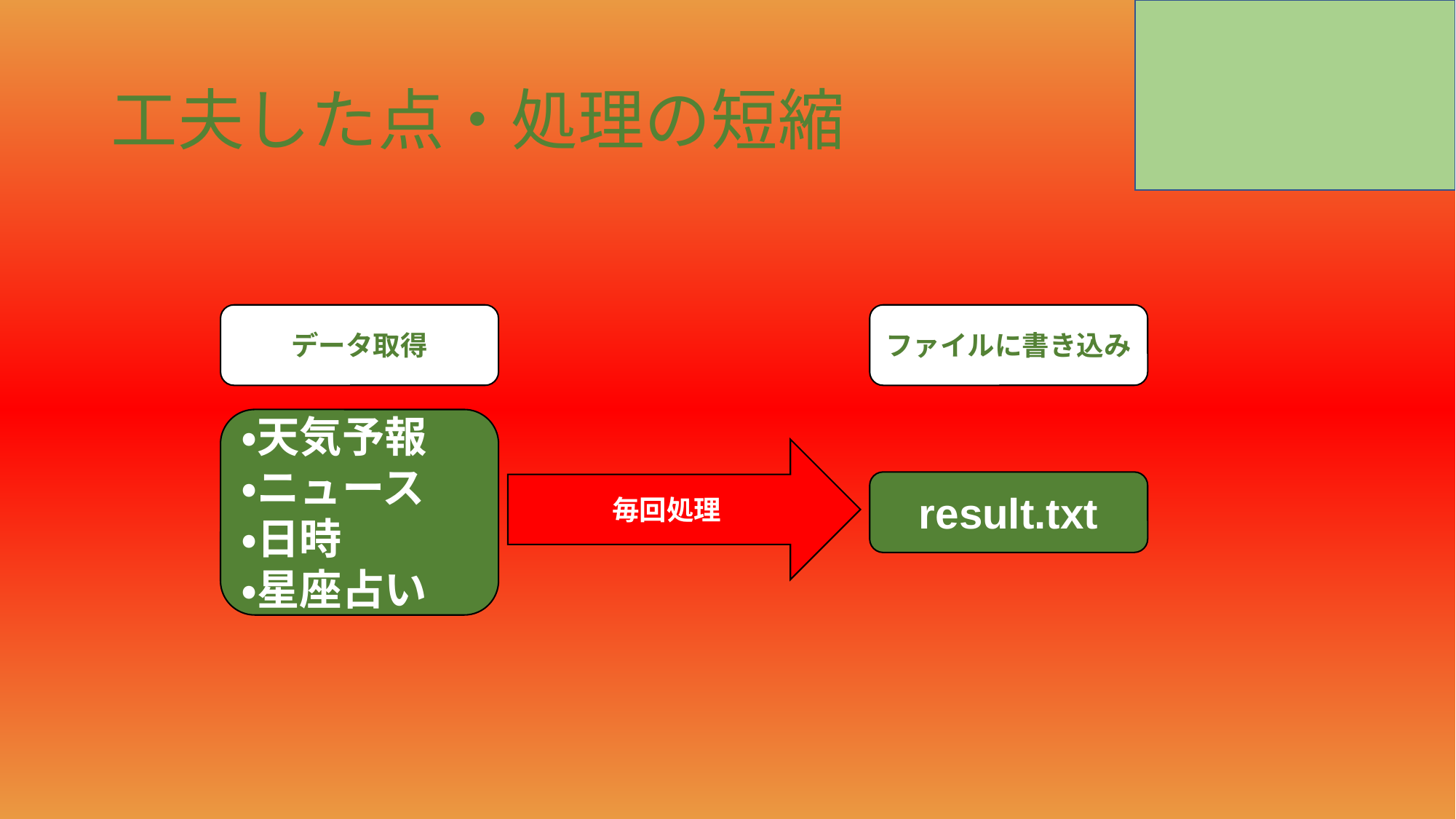

# 工夫した点・処理の短縮
データ取得
ファイルに書き込み
・天気予報
・ニュース
・日時
・星座占い
毎回処理
result.txt